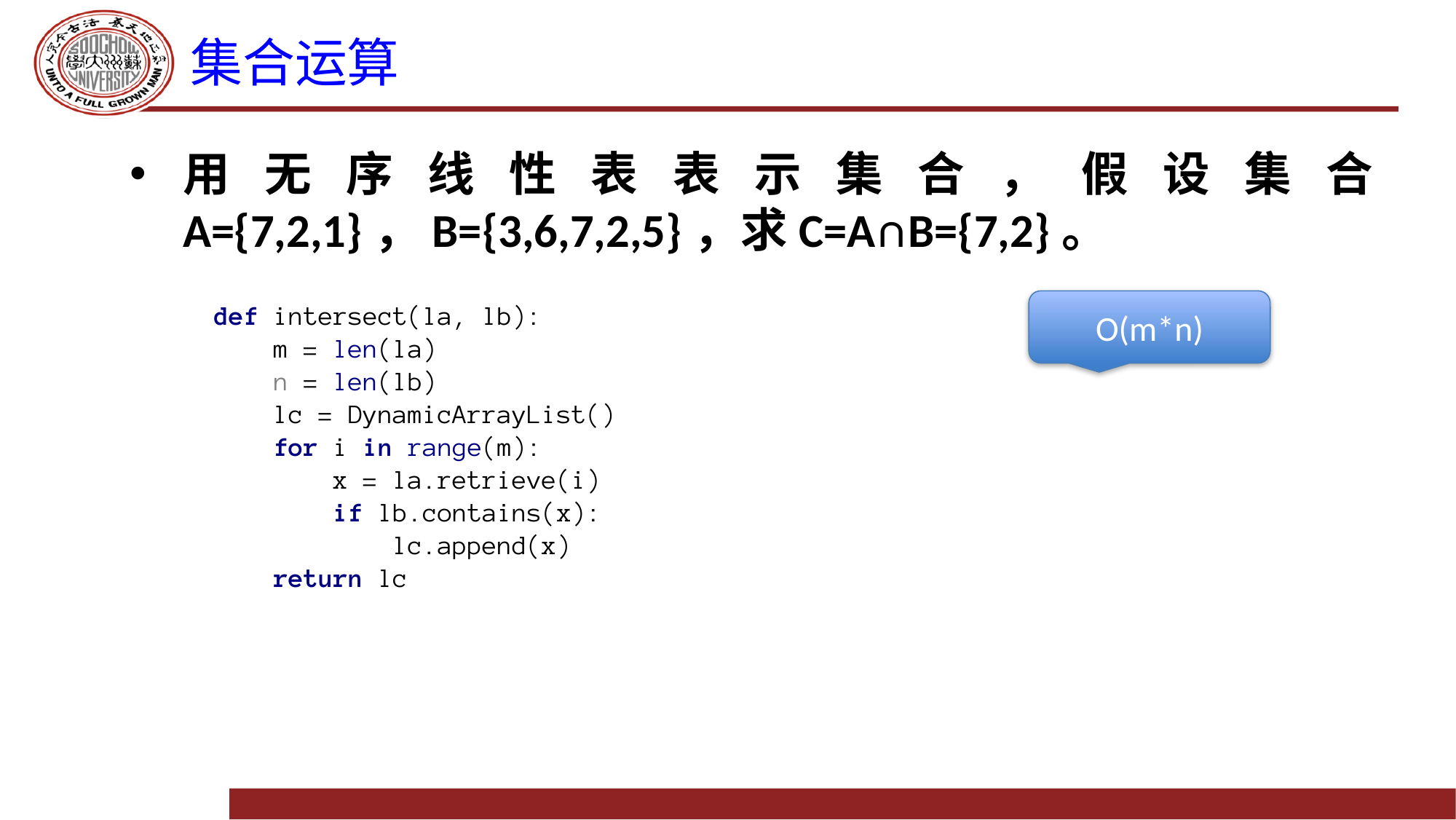

# 集合运算
用无序线性表表示集合，假设集合A={7,2,1}，B={3,6,7,2,5}，求C=A∩B={7,2}。

O(m*n)
def intersect(la, lb):
    m = len(la)
    n = len(lb)
    lc = DynamicArrayList()
    for i in range(m):
        x = la.retrieve(i)
        if lb.contains(x):
            lc.append(x)
    return lc